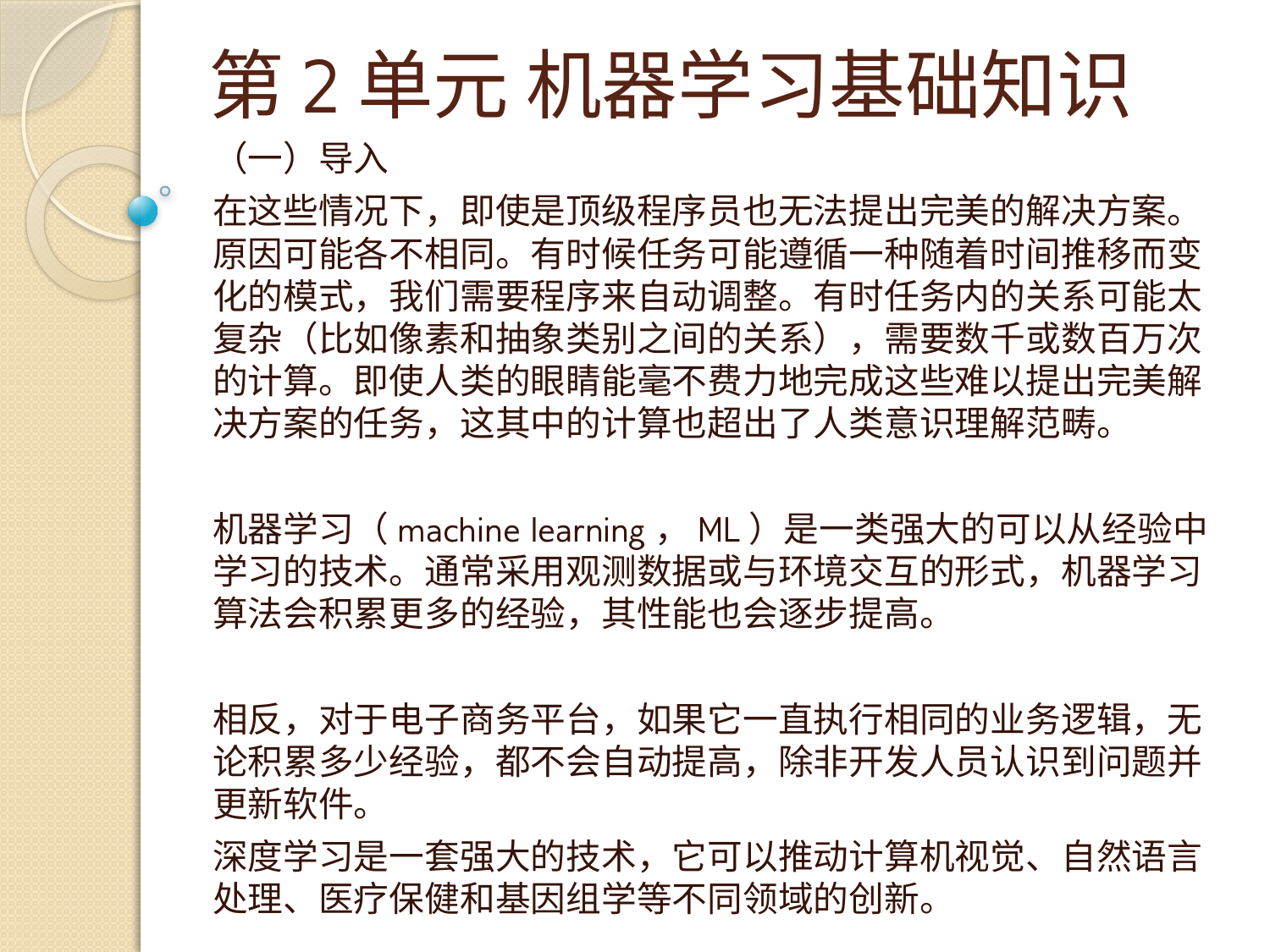

# 第2单元 机器学习基础知识
（一）导入
在这些情况下，即使是顶级程序员也无法提出完美的解决方案。原因可能各不相同。有时候任务可能遵循一种随着时间推移而变化的模式，我们需要程序来自动调整。有时任务内的关系可能太复杂（比如像素和抽象类别之间的关系），需要数千或数百万次的计算。即使人类的眼睛能毫不费力地完成这些难以提出完美解决方案的任务，这其中的计算也超出了人类意识理解范畴。

机器学习（machine learning，ML）是一类强大的可以从经验中学习的技术。通常采用观测数据或与环境交互的形式，机器学习算法会积累更多的经验，其性能也会逐步提高。

相反，对于电子商务平台，如果它一直执行相同的业务逻辑，无论积累多少经验，都不会自动提高，除非开发人员认识到问题并更新软件。
深度学习是一套强大的技术，它可以推动计算机视觉、自然语言处理、医疗保健和基因组学等不同领域的创新。